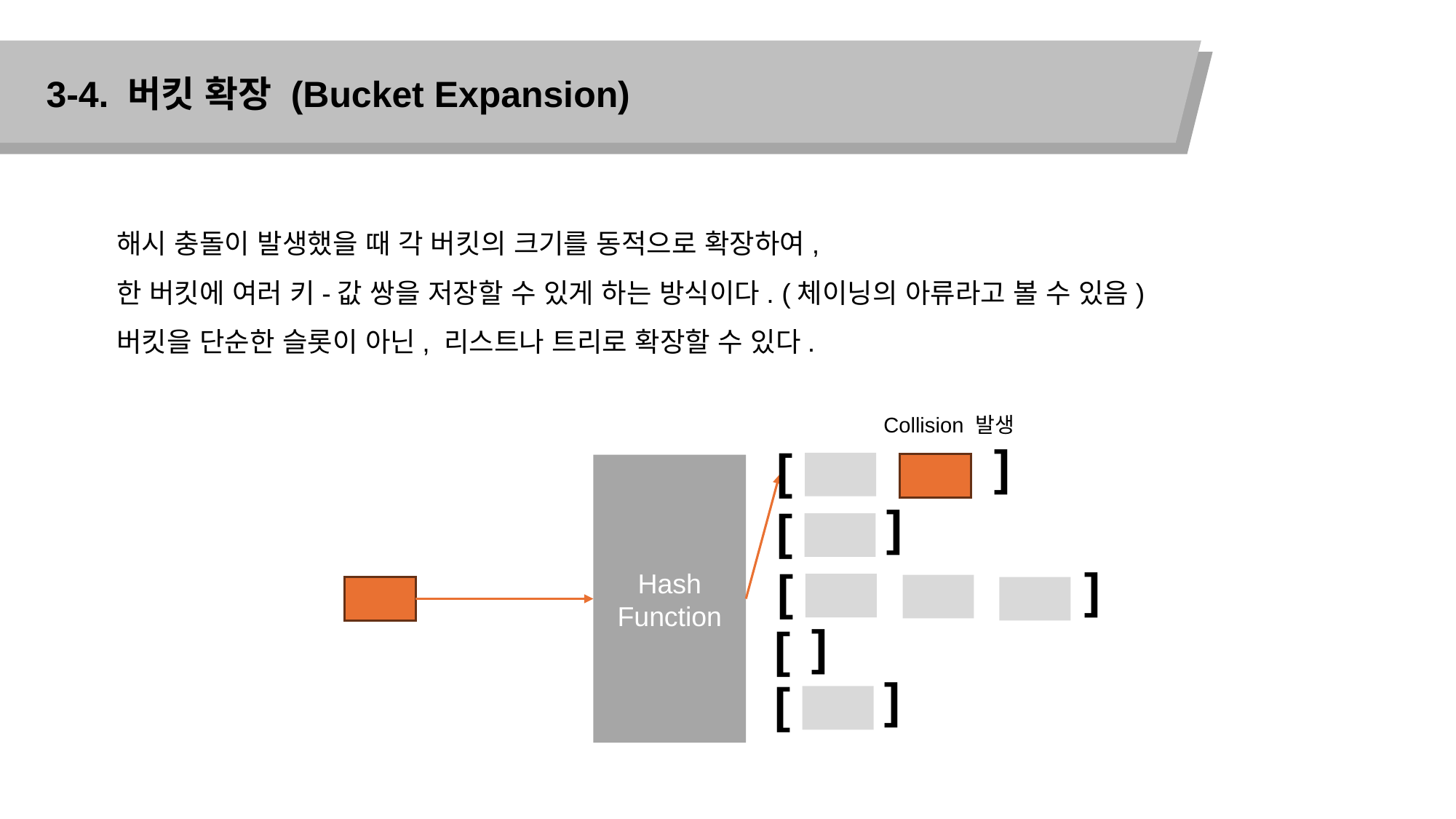

3-4. 버킷 확장 (Bucket Expansion)
해시 충돌이 발생했을 때 각 버킷의 크기를 동적으로 확장하여,
한 버킷에 여러 키-값 쌍을 저장할 수 있게 하는 방식이다. (체이닝의 아류라고 볼 수 있음)
버킷을 단순한 슬롯이 아닌, 리스트나 트리로 확장할 수 있다.
Collision 발생
[
[

Hash Function
[
[

[
[

[
[
[
[